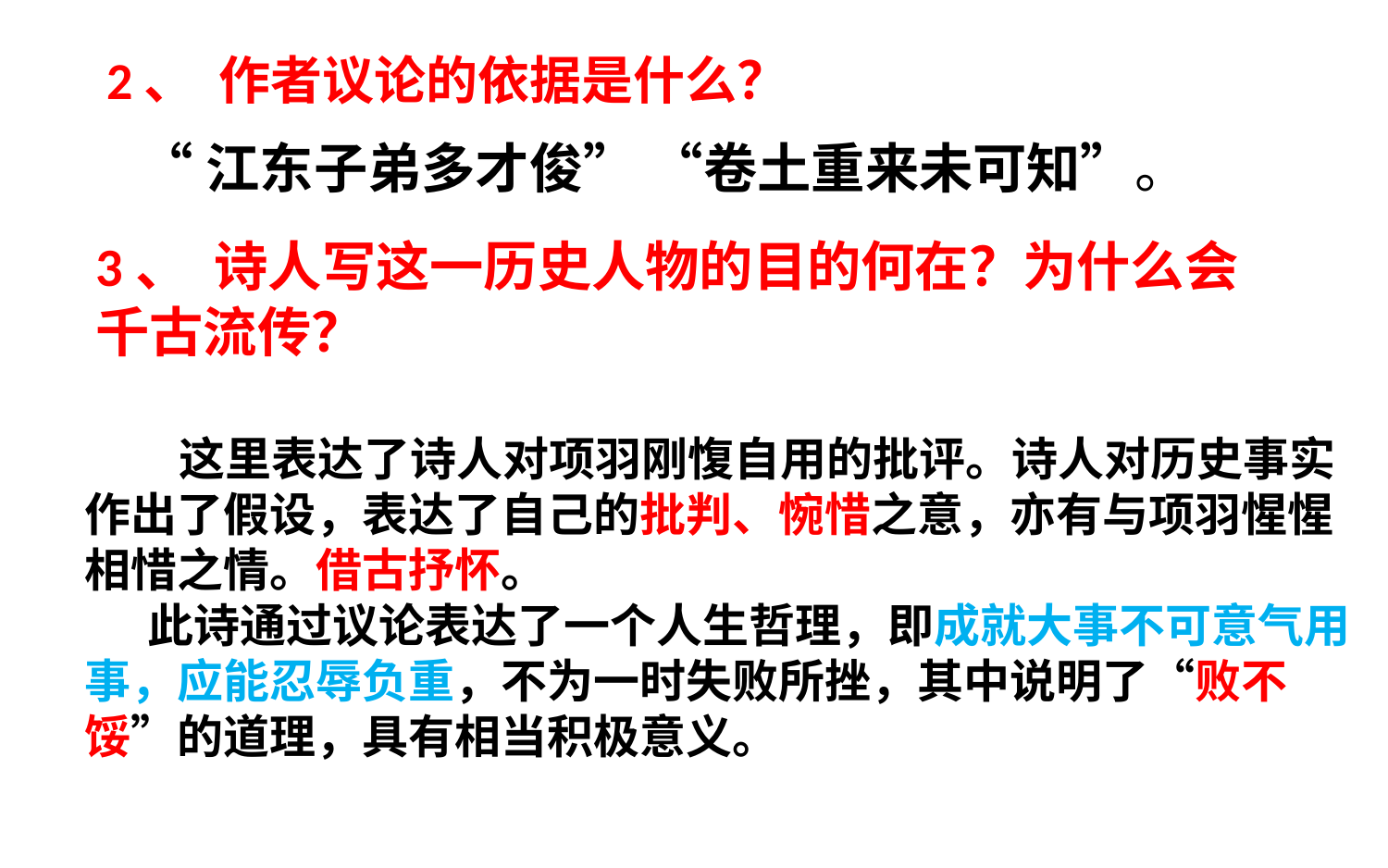

2、  作者议论的依据是什么？
“江东子弟多才俊” “卷土重来未可知”。

3、  诗人写这一历史人物的目的何在？为什么会千古流传？

        这里表达了诗人对项羽刚愎自用的批评。诗人对历史事实作出了假设，表达了自己的批判、惋惜之意，亦有与项羽惺惺相惜之情。借古抒怀。
     此诗通过议论表达了一个人生哲理，即成就大事不可意气用事，应能忍辱负重，不为一时失败所挫，其中说明了“败不馁”的道理，具有相当积极意义。